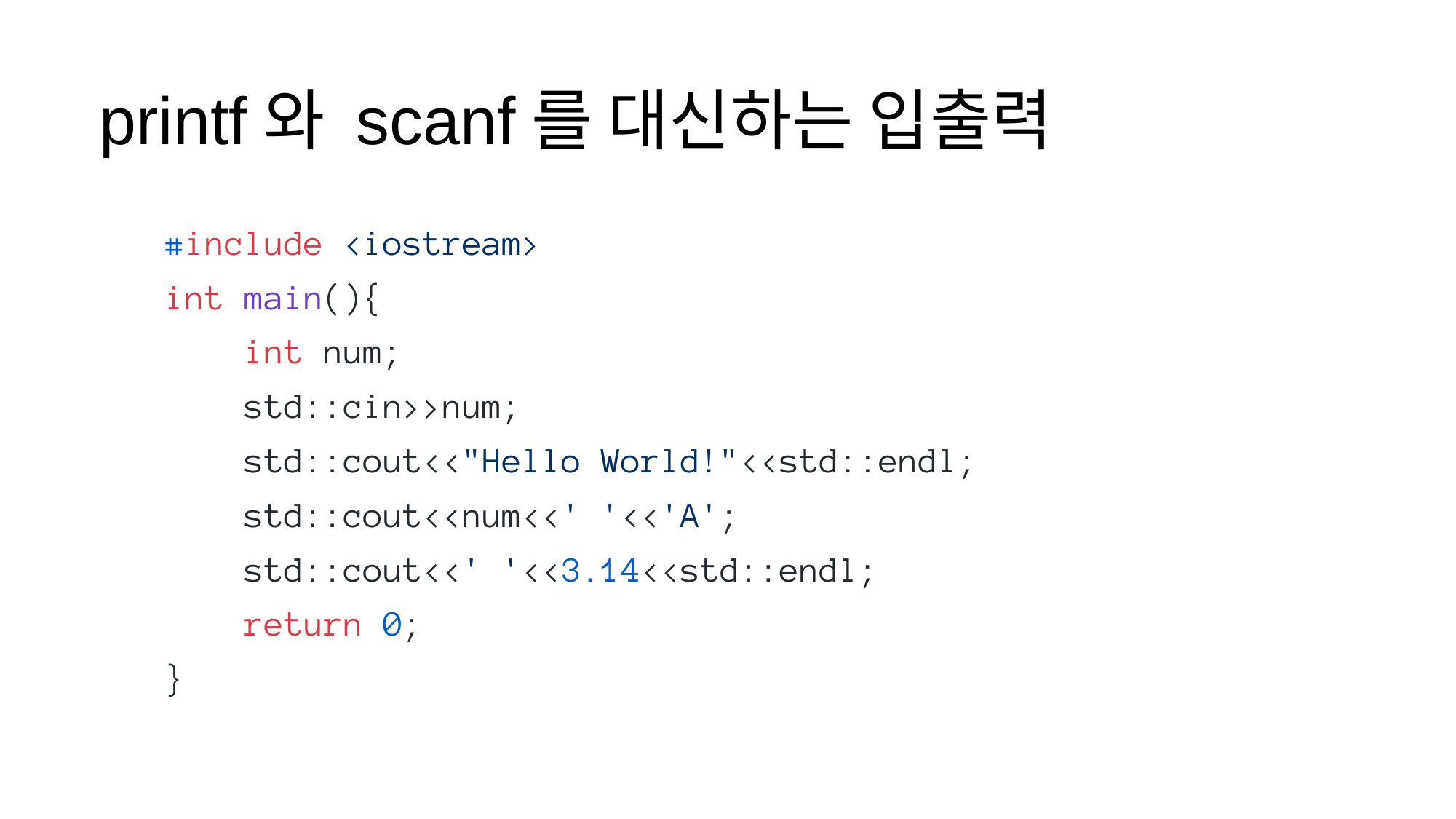

# printf와 scanf를 대신하는 입출력
#include <iostream>
int main(){
    int num;
    std::cin>>num;
    std::cout<<"Hello World!"<<std::endl;
    std::cout<<num<<' '<<'A';
    std::cout<<' '<<3.14<<std::endl;
    return 0;
}